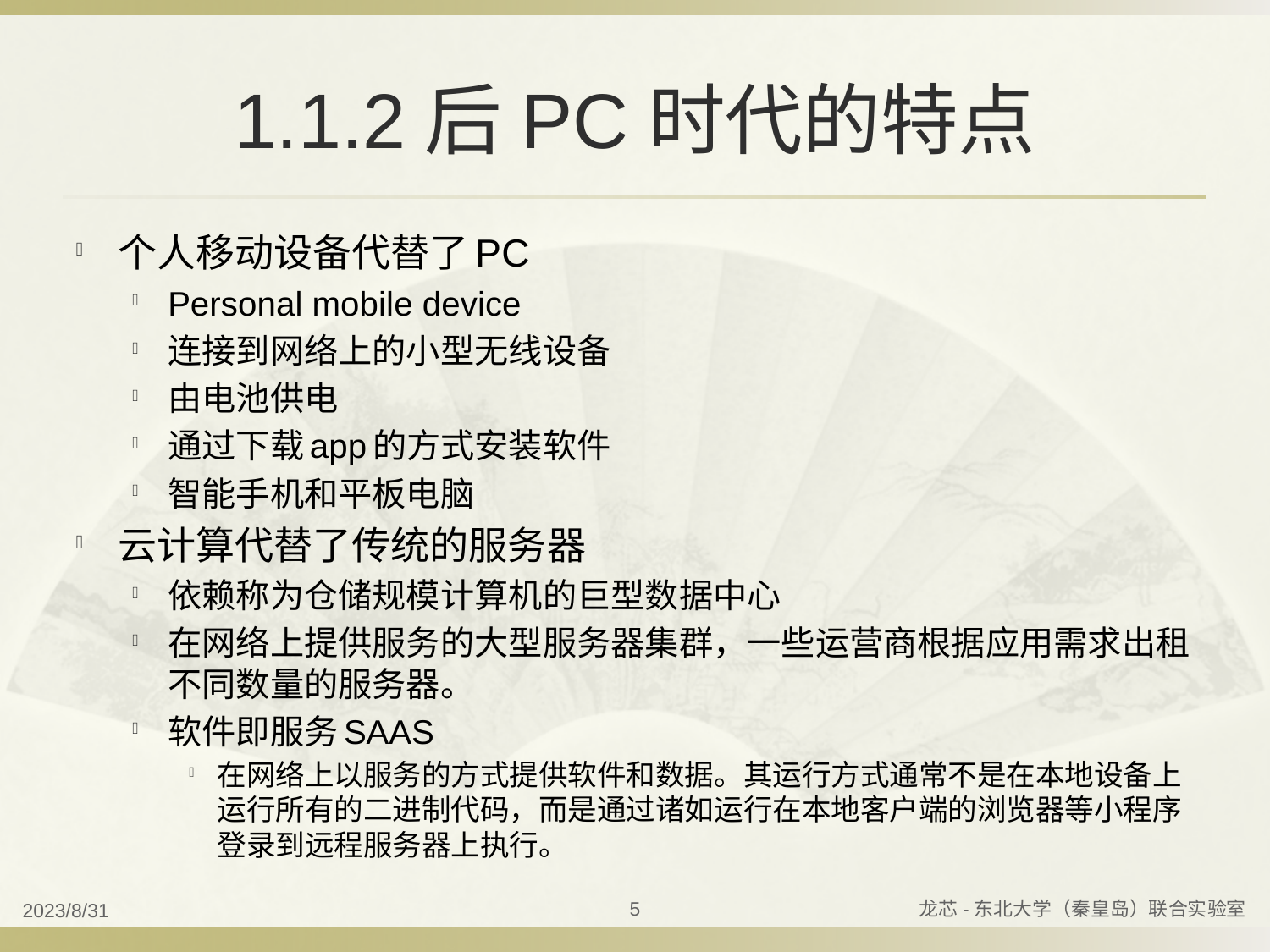

# 1.1.2后PC时代的特点
个人移动设备代替了PC
Personal mobile device
连接到网络上的小型无线设备
由电池供电
通过下载app的方式安装软件
智能手机和平板电脑
云计算代替了传统的服务器
依赖称为仓储规模计算机的巨型数据中心
在网络上提供服务的大型服务器集群，一些运营商根据应用需求出租不同数量的服务器。
软件即服务SAAS
在网络上以服务的方式提供软件和数据。其运行方式通常不是在本地设备上运行所有的二进制代码，而是通过诸如运行在本地客户端的浏览器等小程序登录到远程服务器上执行。
2023/8/31
5
龙芯-东北大学（秦皇岛）联合实验室